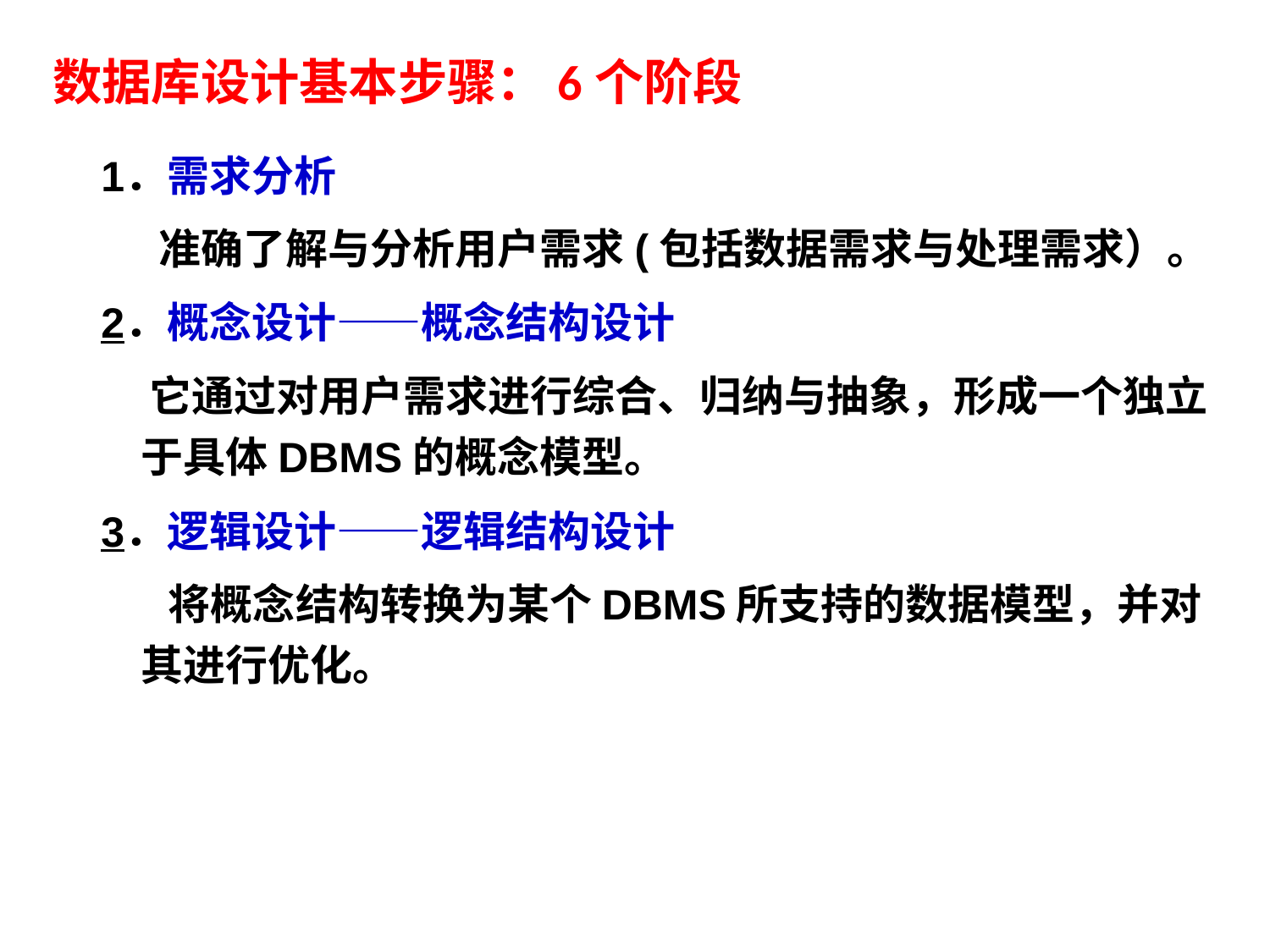

# 数据库设计基本步骤：6个阶段
1．需求分析
     准确了解与分析用户需求(包括数据需求与处理需求）。
2．概念设计——概念结构设计
    它通过对用户需求进行综合、归纳与抽象，形成一个独立于具体DBMS的概念模型。
3．逻辑设计——逻辑结构设计
      将概念结构转换为某个DBMS所支持的数据模型，并对其进行优化。